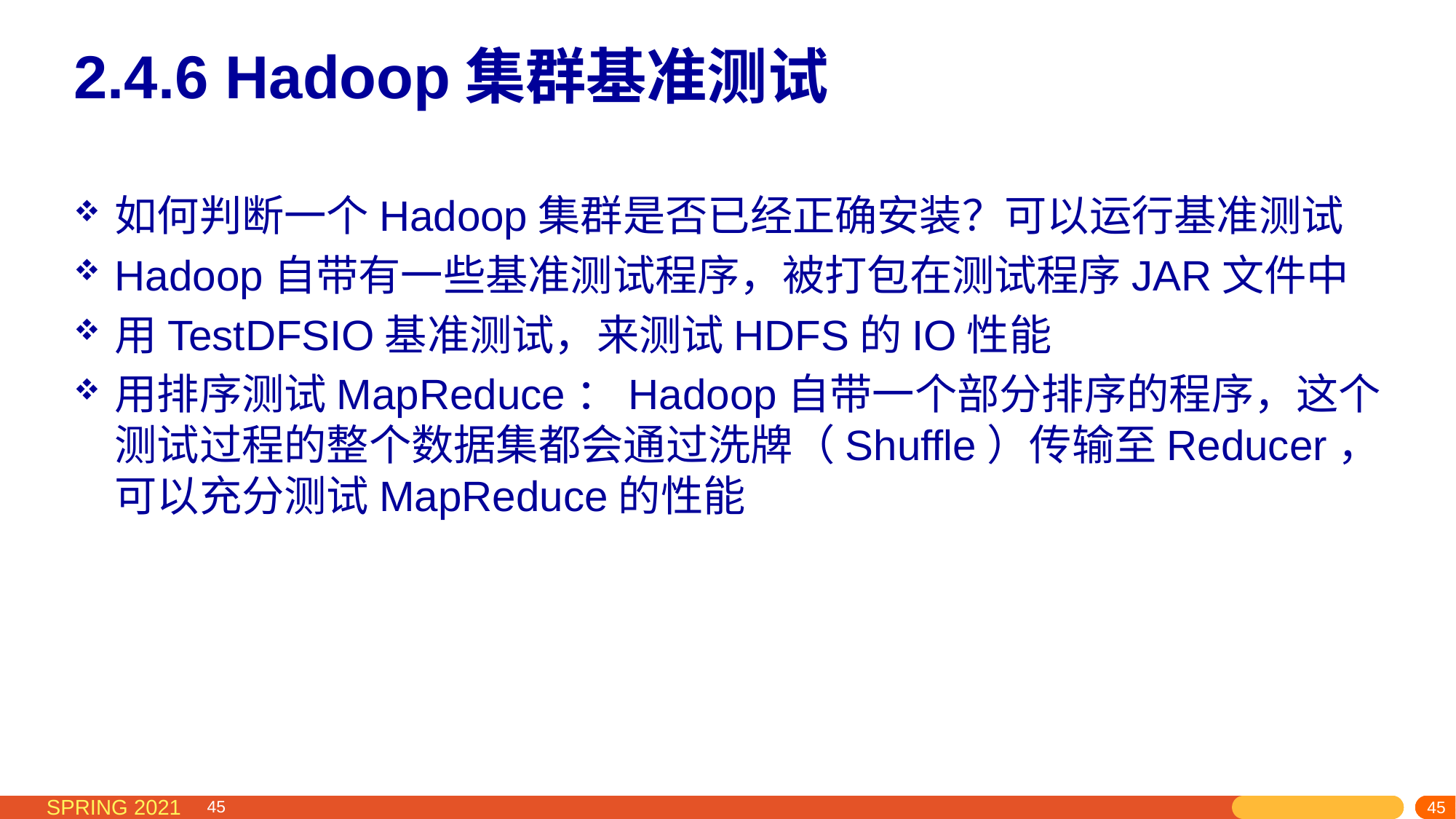

# 2.4.6 Hadoop集群基准测试
如何判断一个Hadoop集群是否已经正确安装？可以运行基准测试
Hadoop自带有一些基准测试程序，被打包在测试程序JAR文件中
用TestDFSIO基准测试，来测试HDFS的IO性能
用排序测试MapReduce：Hadoop自带一个部分排序的程序，这个测试过程的整个数据集都会通过洗牌（Shuffle）传输至Reducer，可以充分测试MapReduce的性能